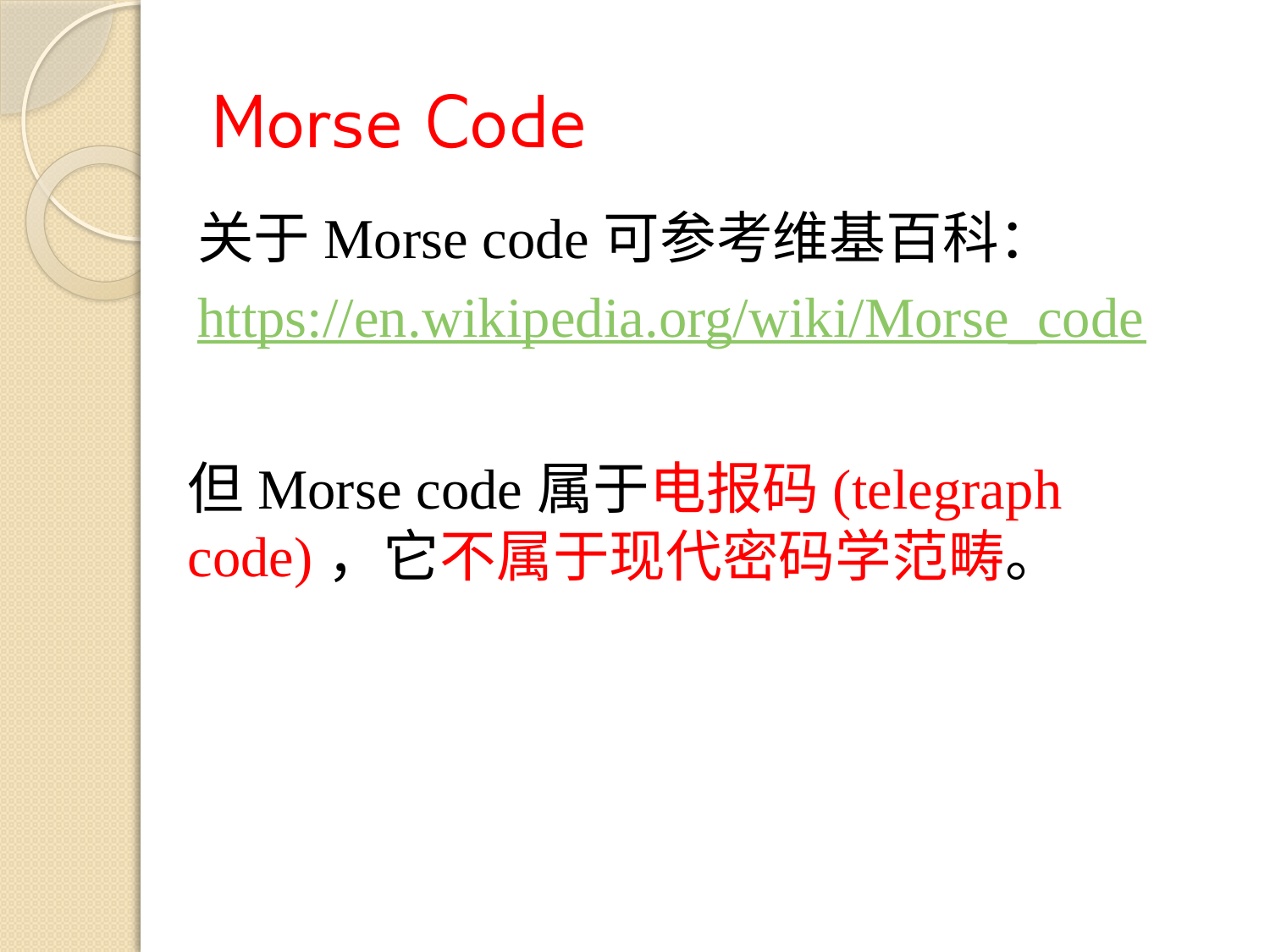

# Morse Code
关于Morse code可参考维基百科：
https://en.wikipedia.org/wiki/Morse_code

但Morse code属于电报码(telegraph code)，它不属于现代密码学范畴。